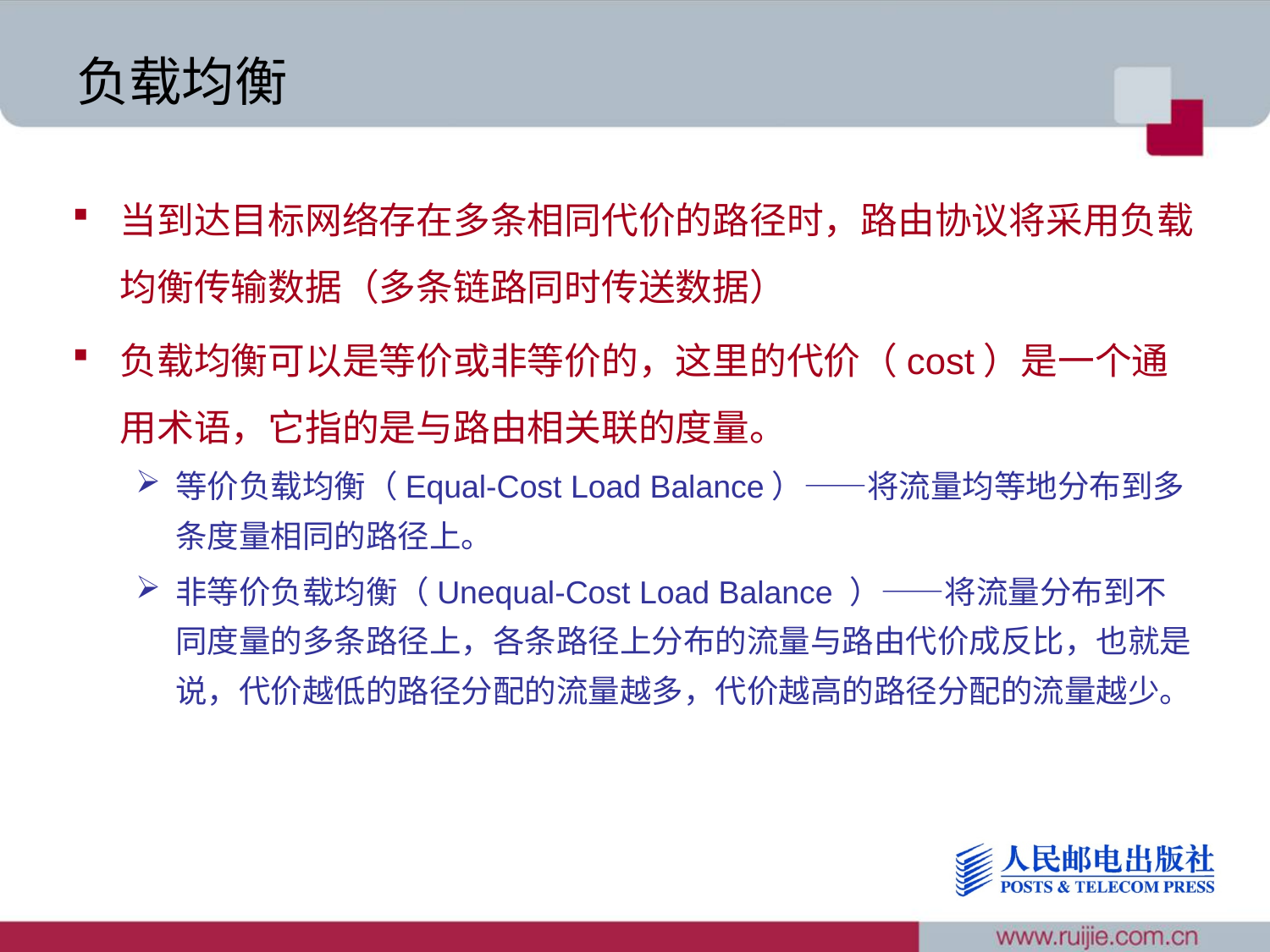

# 负载均衡
当到达目标网络存在多条相同代价的路径时，路由协议将采用负载均衡传输数据（多条链路同时传送数据）
负载均衡可以是等价或非等价的，这里的代价（cost）是一个通用术语，它指的是与路由相关联的度量。
等价负载均衡（Equal-Cost Load Balance）——将流量均等地分布到多条度量相同的路径上。
非等价负载均衡（Unequal-Cost Load Balance ）——将流量分布到不同度量的多条路径上，各条路径上分布的流量与路由代价成反比，也就是说，代价越低的路径分配的流量越多，代价越高的路径分配的流量越少。